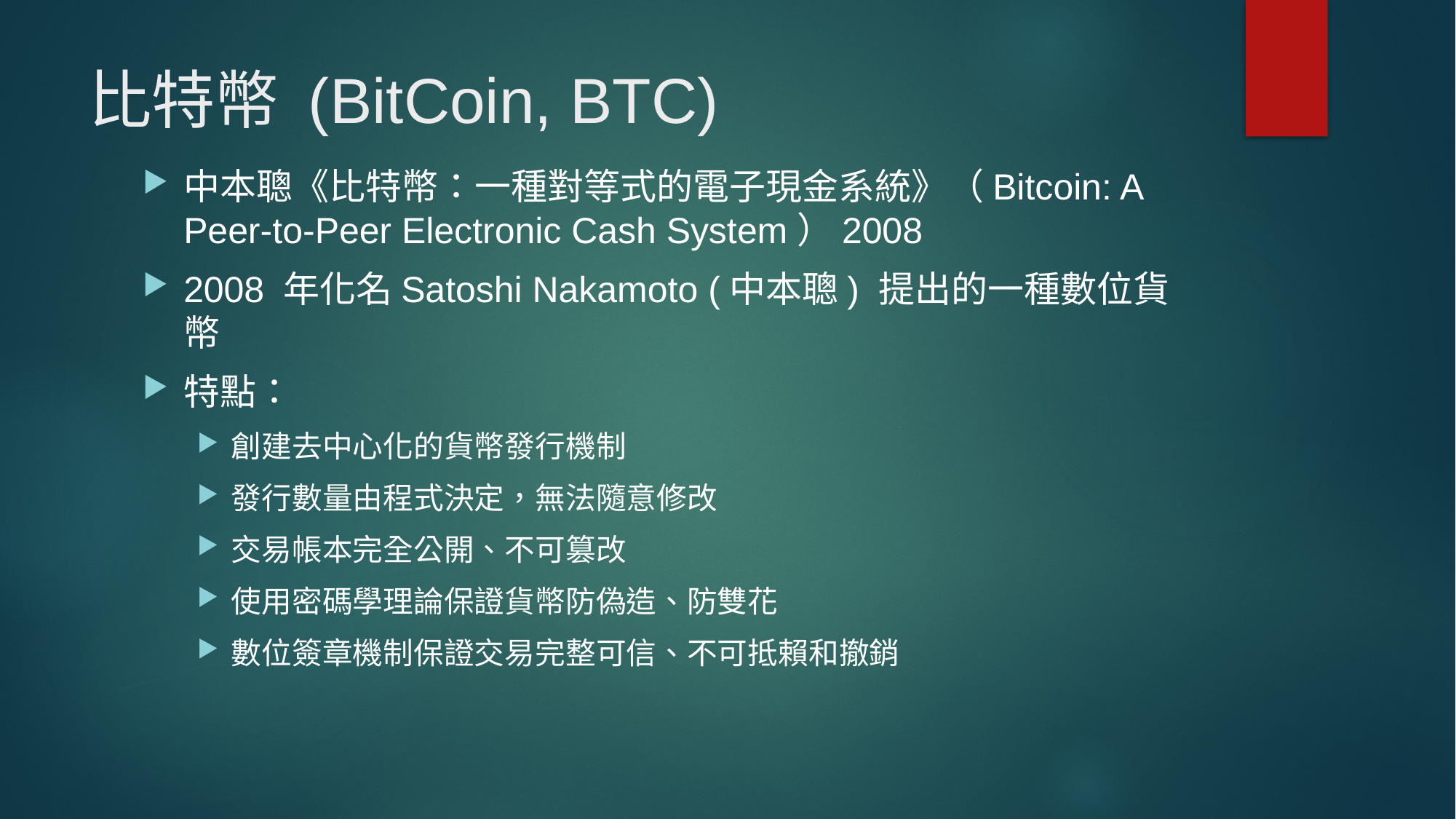

# 比特幣 (BitCoin, BTC)
中本聰《比特幣：一種對等式的電子現金系統》（Bitcoin: A Peer-to-Peer Electronic Cash System）2008
2008 年化名Satoshi Nakamoto (中本聰) 提出的一種數位貨幣
特點：
創建去中心化的貨幣發行機制
發行數量由程式決定，無法隨意修改
交易帳本完全公開、不可篡改
使用密碼學理論保證貨幣防偽造、防雙花
數位簽章機制保證交易完整可信、不可抵賴和撤銷